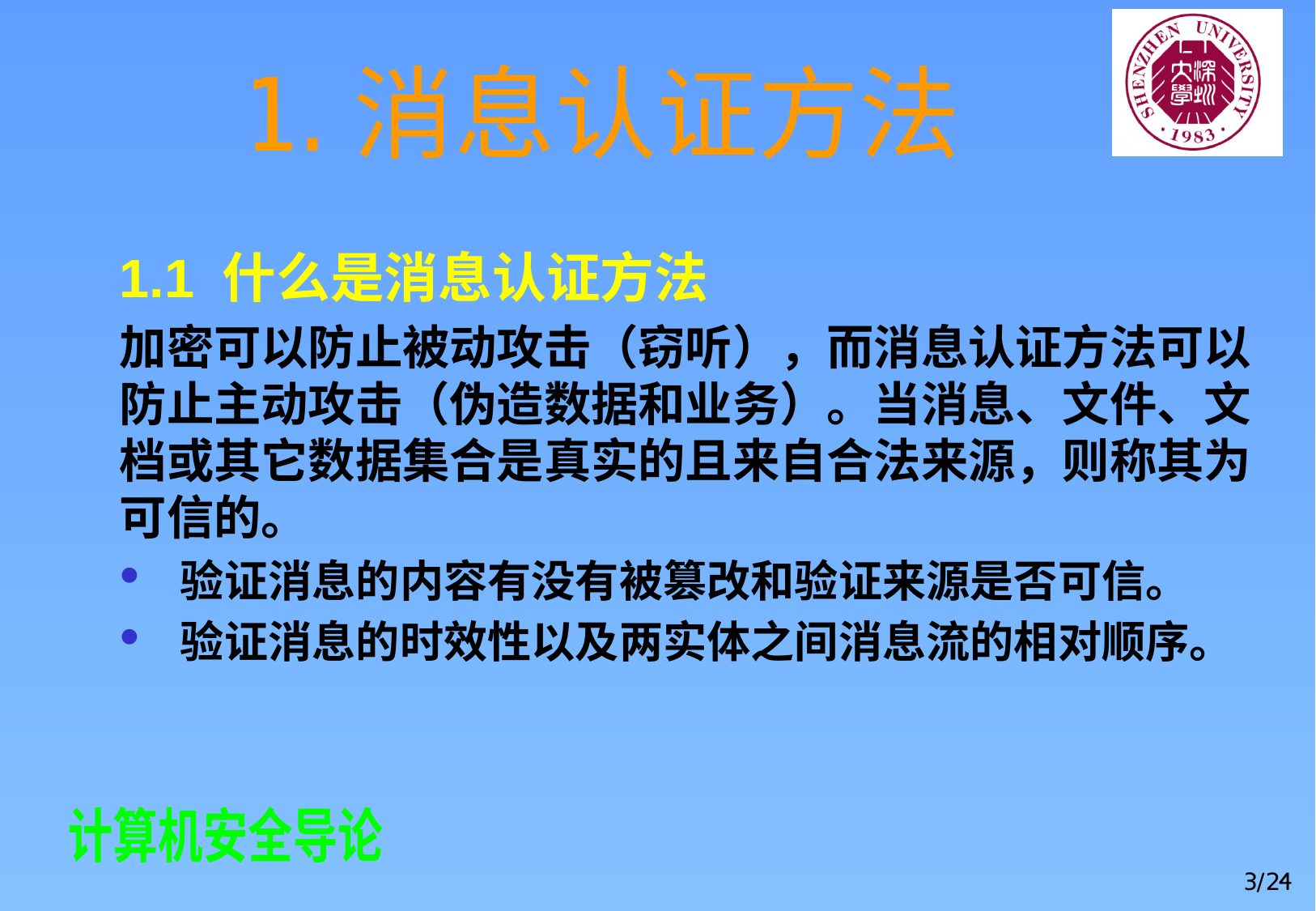

# 1.消息认证方法
1.1 什么是消息认证方法
加密可以防止被动攻击（窃听），而消息认证方法可以防止主动攻击（伪造数据和业务）。当消息、文件、文档或其它数据集合是真实的且来自合法来源，则称其为可信的。
验证消息的内容有没有被篡改和验证来源是否可信。
验证消息的时效性以及两实体之间消息流的相对顺序。

3/24